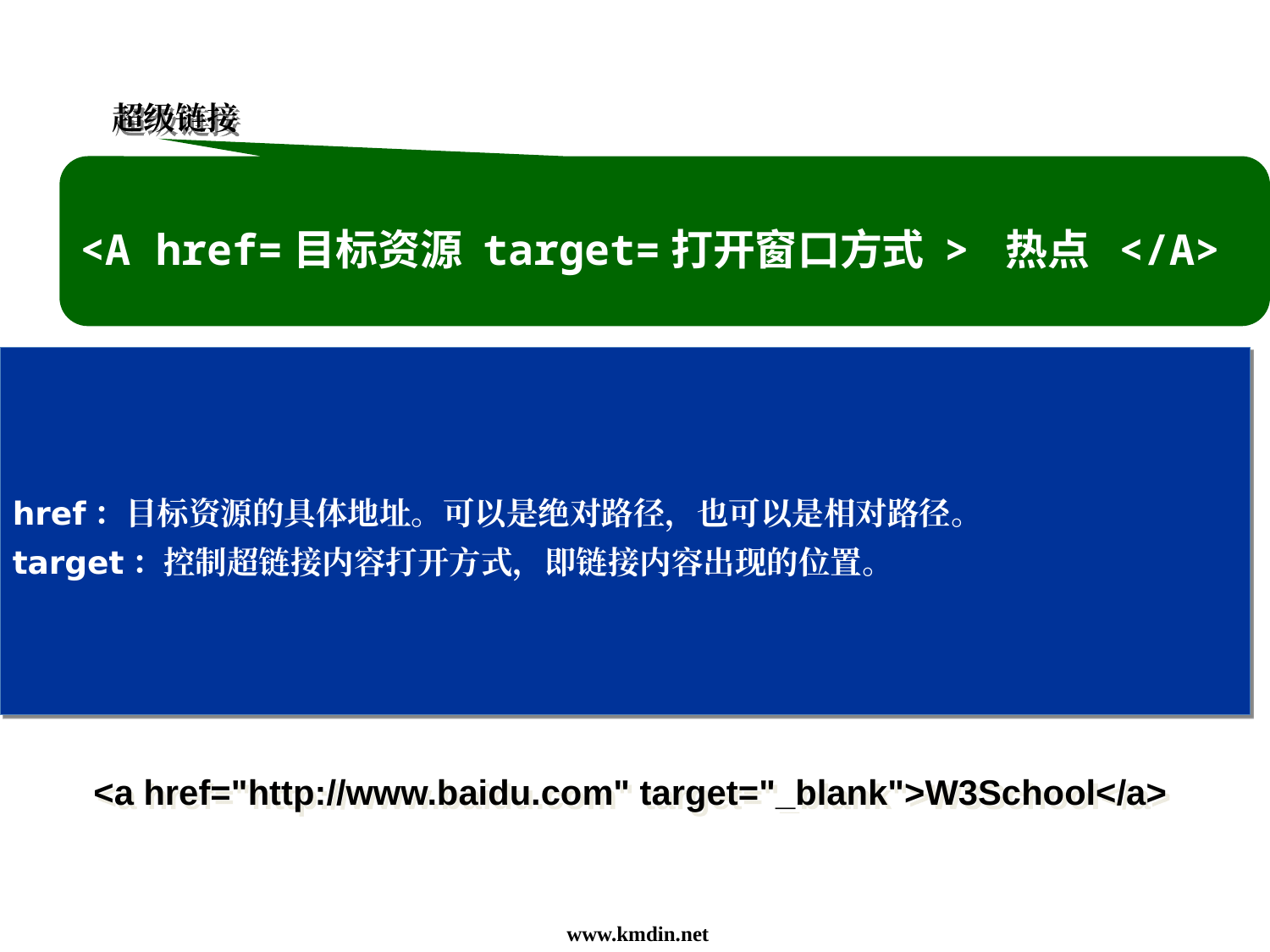

35
超级链接
<A href=目标资源 target=打开窗口方式 > 热点  </A>
href：目标资源的具体地址。可以是绝对路径，也可以是相对路径。
target：控制超链接内容打开方式，即链接内容出现的位置。
<a href="http://www.baidu.com" target="_blank">W3School</a>